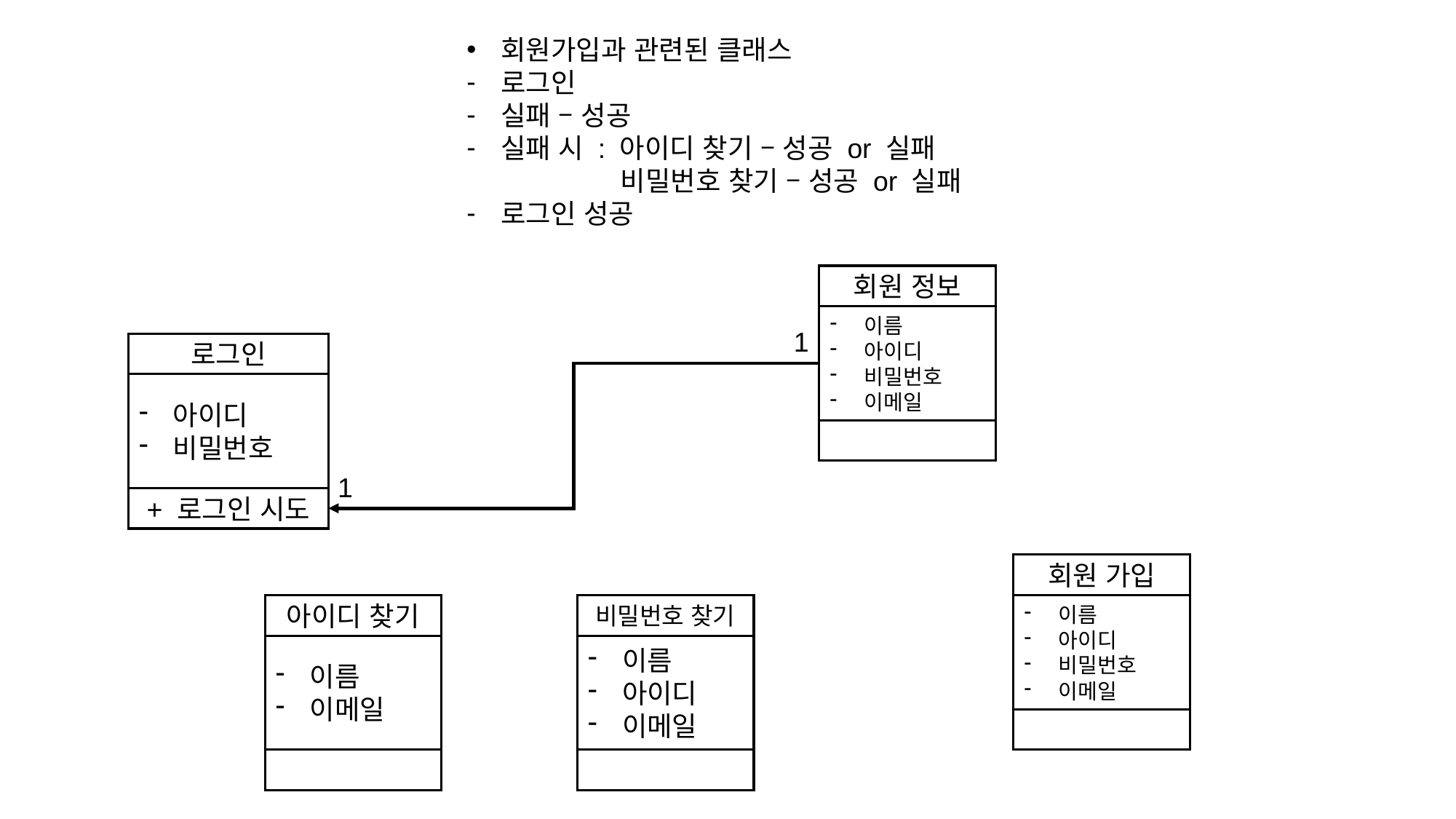

회원가입과 관련된 클래스
로그인
실패 – 성공
실패 시 : 아이디 찾기 – 성공 or 실패
	     비밀번호 찾기 – 성공 or 실패
로그인 성공
회원 정보
이름
아이디
비밀번호
이메일

1
로그인
아이디
비밀번호
+ 로그인 시도
1
회원 가입
이름
아이디
비밀번호
이메일

아이디 찾기
이름
이메일

비밀번호 찾기
이름
아이디
이메일